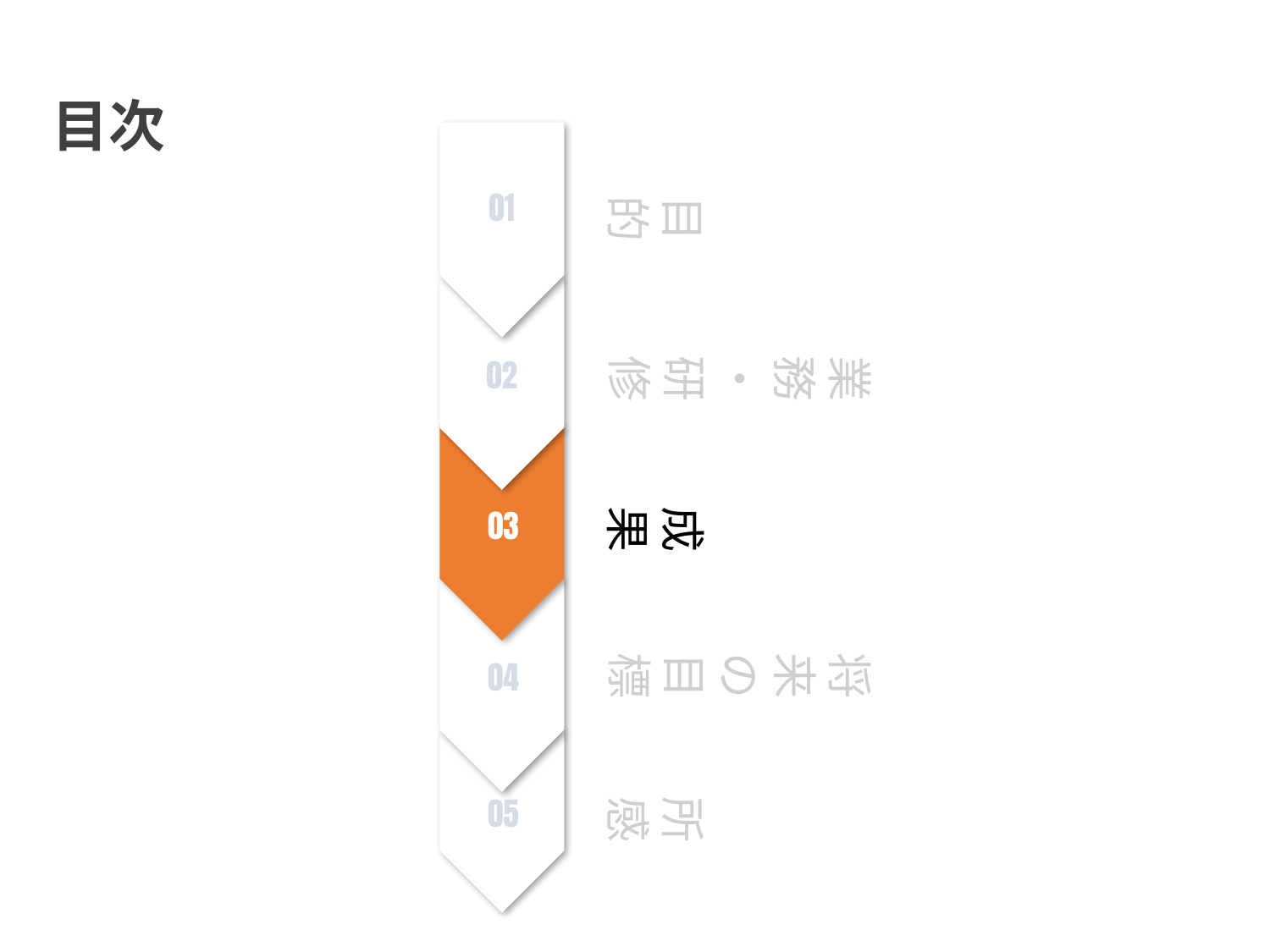

目次
目的
業務・研修

05
03
02
01

04
03 Result
成果
将来の目標
所感